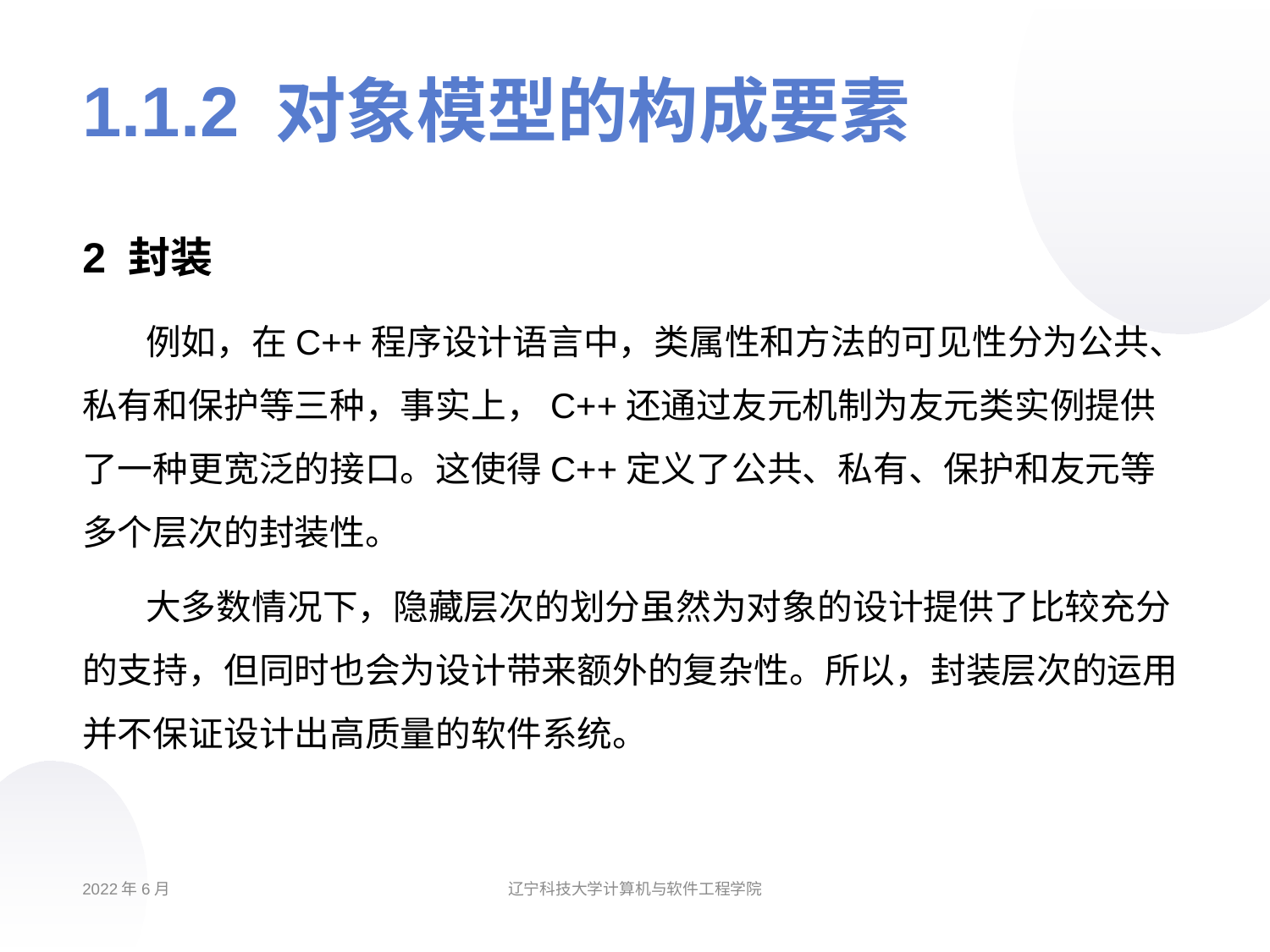

# 1.1.2 对象模型的构成要素
2 封装
例如，在C++程序设计语言中，类属性和方法的可见性分为公共、私有和保护等三种，事实上，C++还通过友元机制为友元类实例提供了一种更宽泛的接口。这使得C++定义了公共、私有、保护和友元等多个层次的封装性。
大多数情况下，隐藏层次的划分虽然为对象的设计提供了比较充分的支持，但同时也会为设计带来额外的复杂性。所以，封装层次的运用并不保证设计出高质量的软件系统。

2022年6月
辽宁科技大学计算机与软件工程学院
37